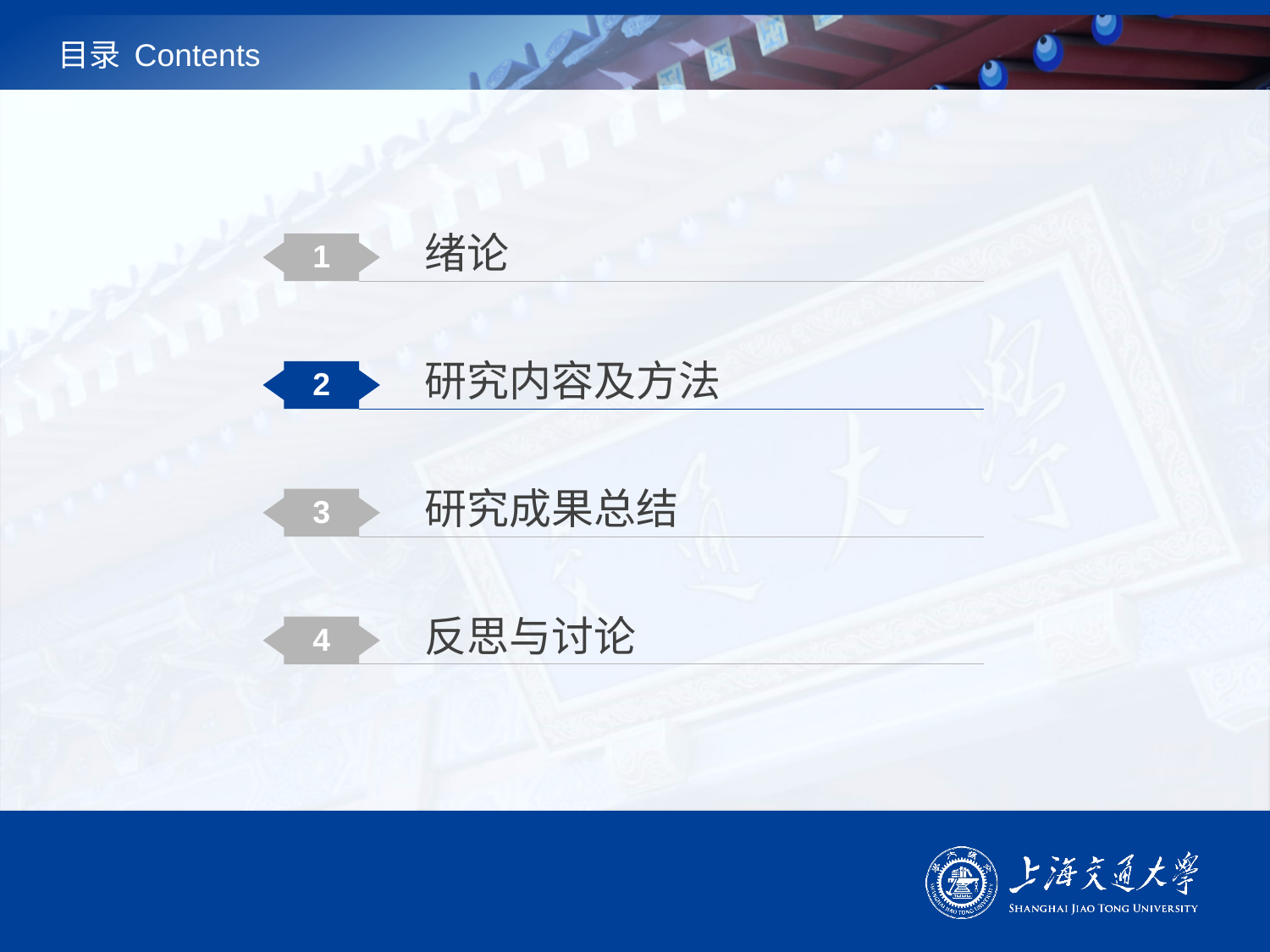

# 目录 Contents
绪论
1

研究内容及方法
2

研究成果总结
3

反思与讨论
4